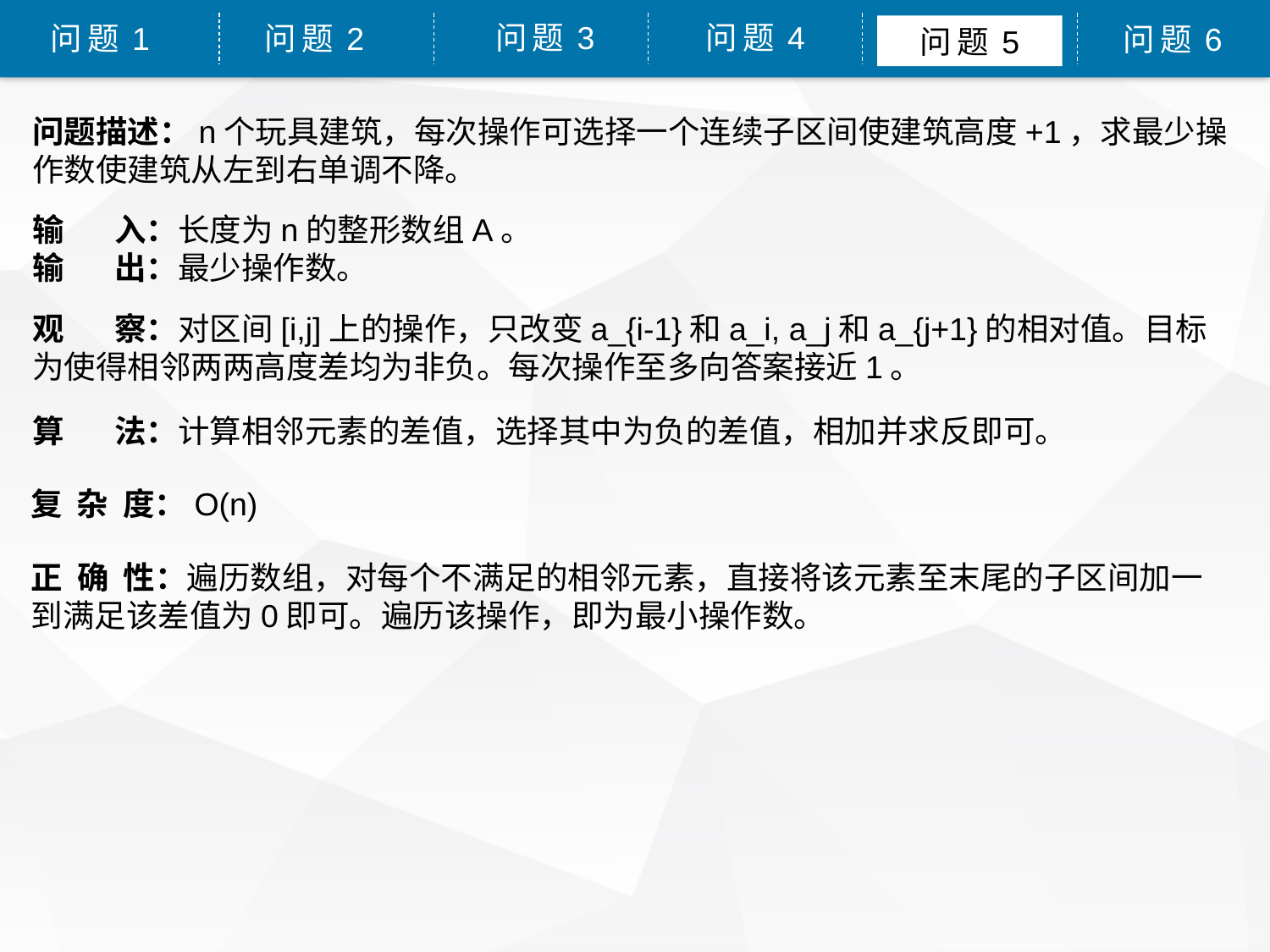

问题3
问题4
问题1
问题2
问题6
问题5
问题描述：n个玩具建筑，每次操作可选择一个连续子区间使建筑高度+1，求最少操作数使建筑从左到右单调不降。
输       入：长度为n的整形数组A。
输       出：最少操作数。
观       察：对区间[i,j]上的操作，只改变a_{i-1}和a_i, a_j和a_{j+1}的相对值。目标为使得相邻两两高度差均为非负。每次操作至多向答案接近1。
算       法：计算相邻元素的差值，选择其中为负的差值，相加并求反即可。
复  杂  度：O(n)
正  确  性：遍历数组，对每个不满足的相邻元素，直接将该元素至末尾的子区间加一到满足该差值为0即可。遍历该操作，即为最小操作数。